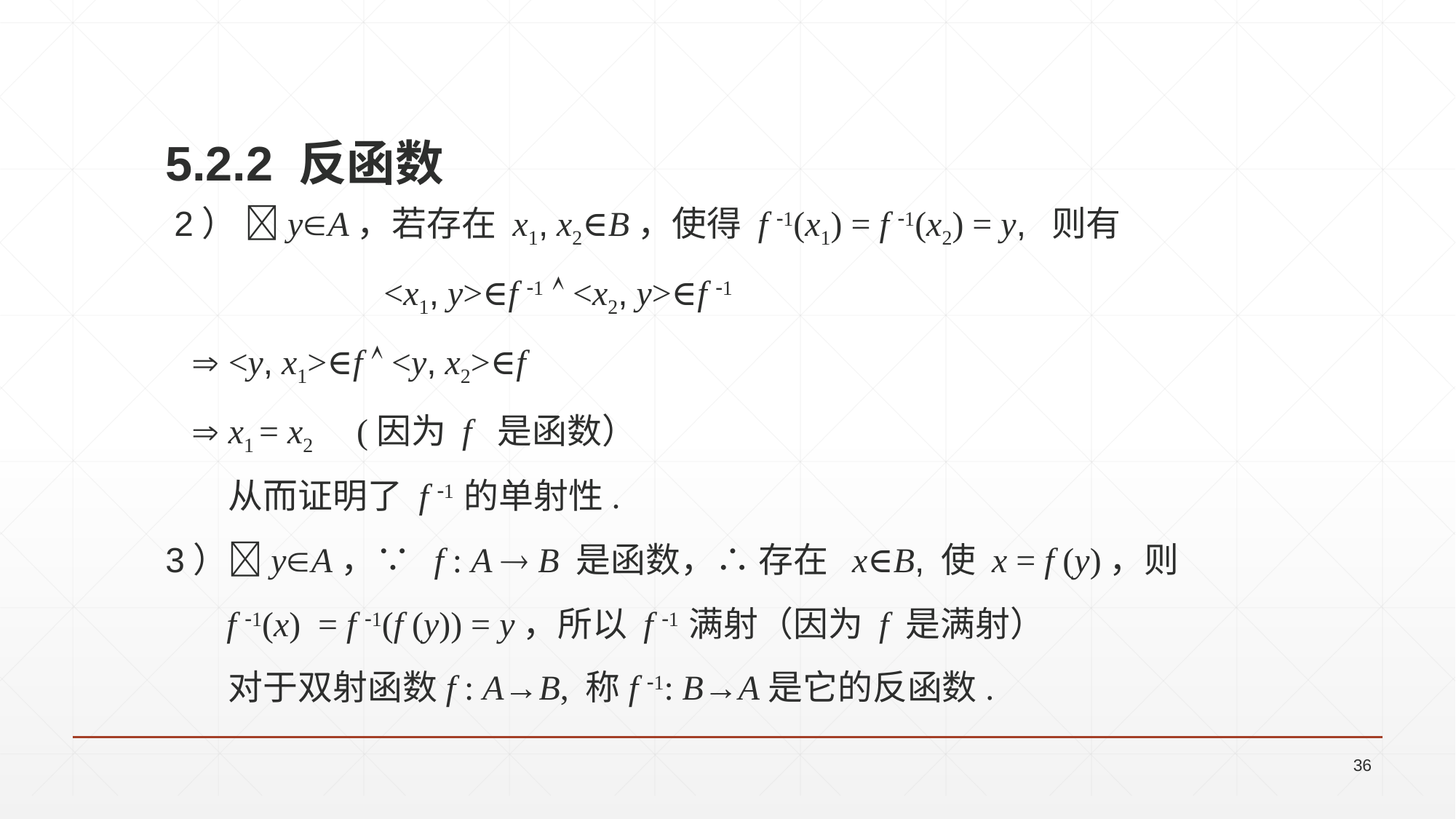

5.2.2 反函数
 2） ∀y∈A，若存在 x1, x2∈B，使得 f −1(x1) = f −1(x2) = y,  则有
                         <x1, y>∈f −1 ∧ <x2, y>∈f −1
				⇒ <y, x1>∈f ∧ <y, x2>∈f
				⇒ x1 = x2     (因为 f  是函数）
       从而证明了 f −1 的单射性.
3）∀y∈A，∵  f : A → B 是函数，∴ 存在  x∈B, 使 x = f (y)，则
       f −1(x)  = f −1(f (y)) = y，所以 f −1 满射（因为 f 是满射）
       对于双射函数f : A→B, 称f −1: B→A是它的反函数.
36